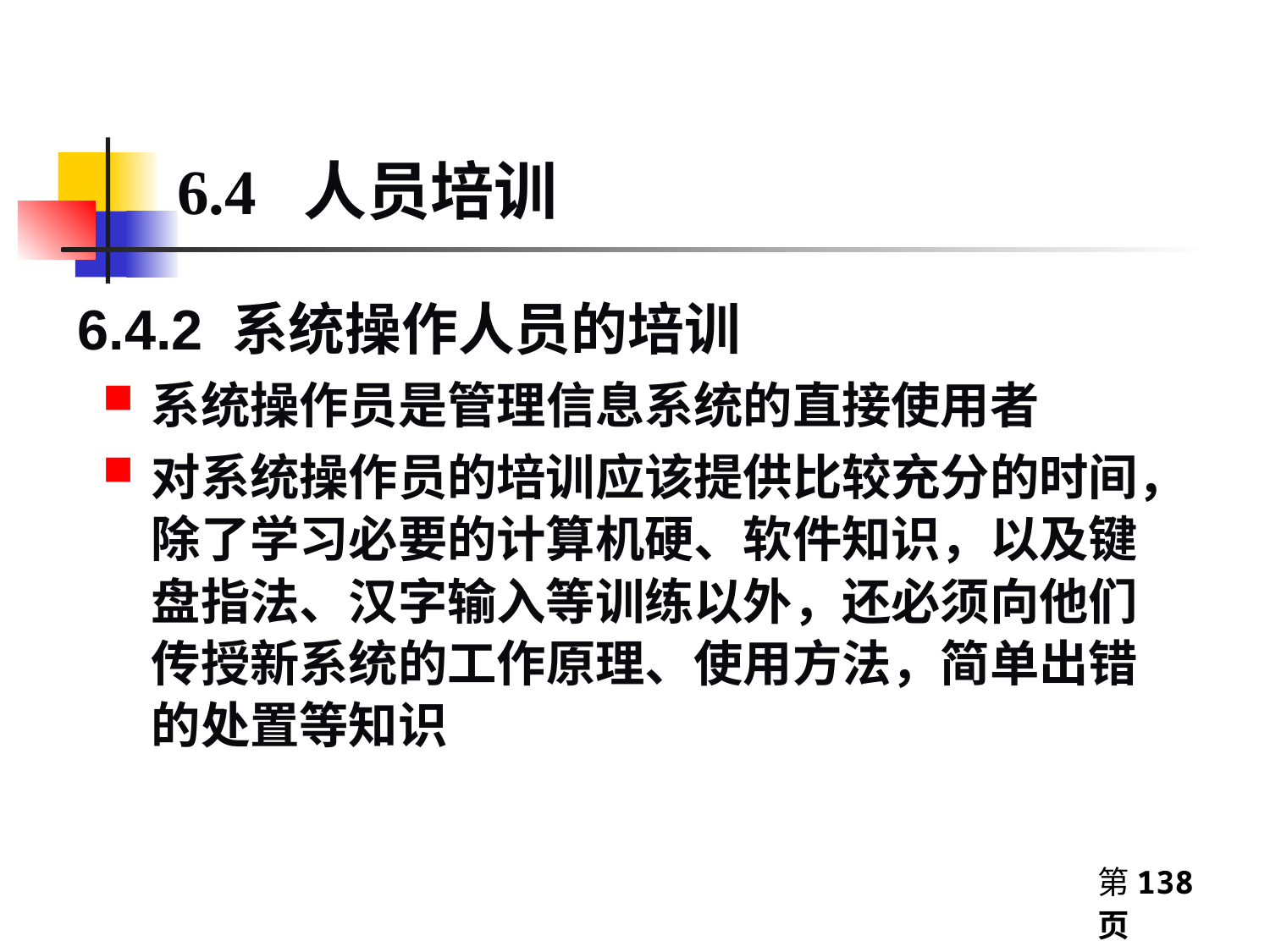

6.4  人员培训
6.4.2 系统操作人员的培训
系统操作员是管理信息系统的直接使用者
对系统操作员的培训应该提供比较充分的时间，除了学习必要的计算机硬、软件知识，以及键盘指法、汉字输入等训练以外，还必须向他们传授新系统的工作原理、使用方法，简单出错的处置等知识